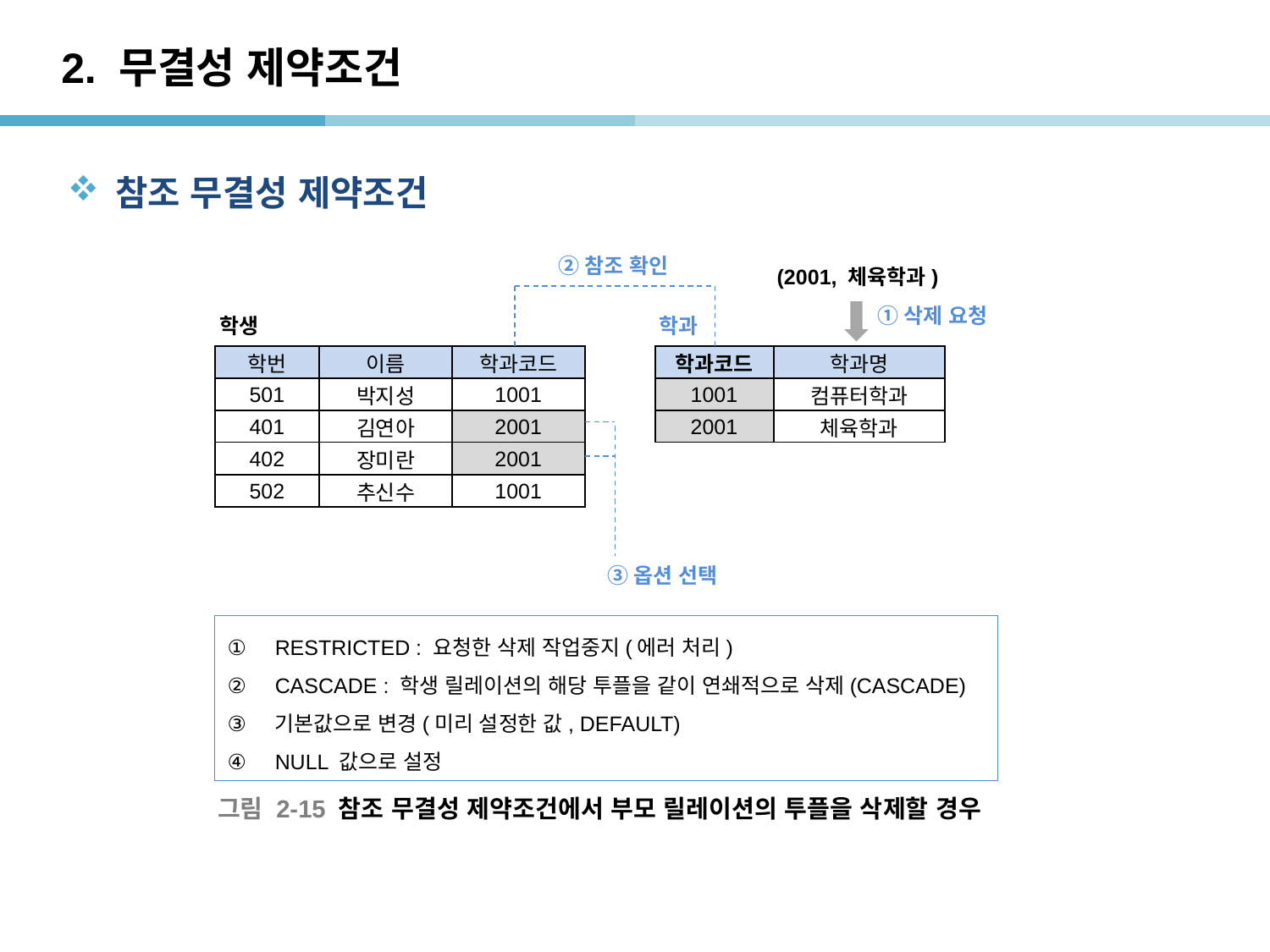

# 2. 무결성 제약조건
참조 무결성 제약조건
②참조 확인
(2001, 체육학과)
①삭제 요청
학생
학과

| 학번 | 이름 | 학과코드 |
| --- | --- | --- |
| 501 | 박지성 | 1001 |
| 401 | 김연아 | 2001 |
| 402 | 장미란 | 2001 |
| 502 | 추신수 | 1001 |
| 학과코드 | 학과명 |
| --- | --- |
| 1001 | 컴퓨터학과 |
| 2001 | 체육학과 |
③옵션 선택
RESTRICTED : 요청한 삭제 작업중지(에러 처리)
CASCADE : 학생 릴레이션의 해당 투플을 같이 연쇄적으로 삭제(CASCADE)
기본값으로 변경(미리 설정한 값, DEFAULT)
NULL 값으로 설정
그림 2-15 참조 무결성 제약조건에서 부모 릴레이션의 투플을 삭제할 경우